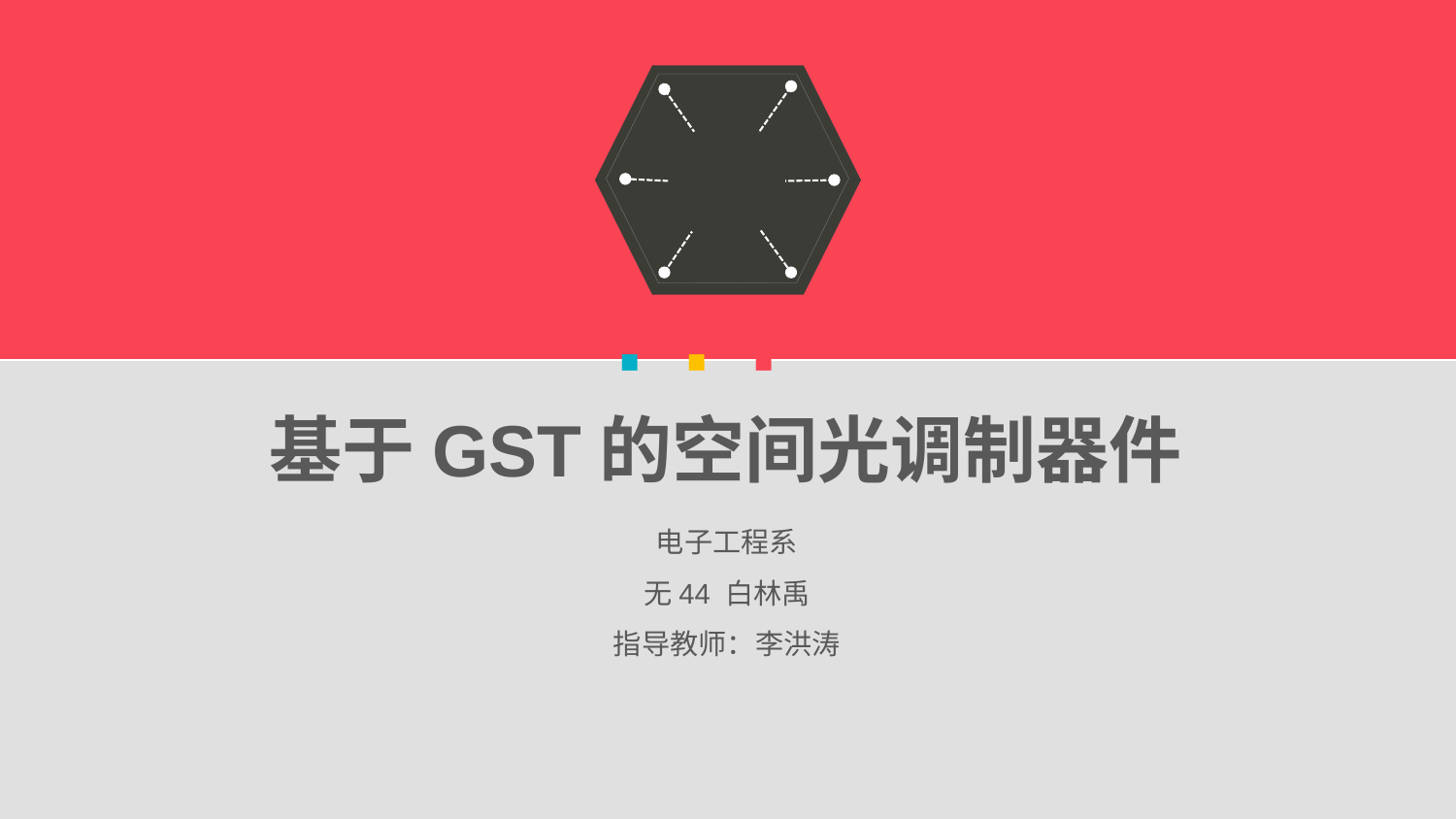

· · ·
基于GST的空间光调制器件
电子工程系
无44 白林禹
指导教师：李洪涛
1